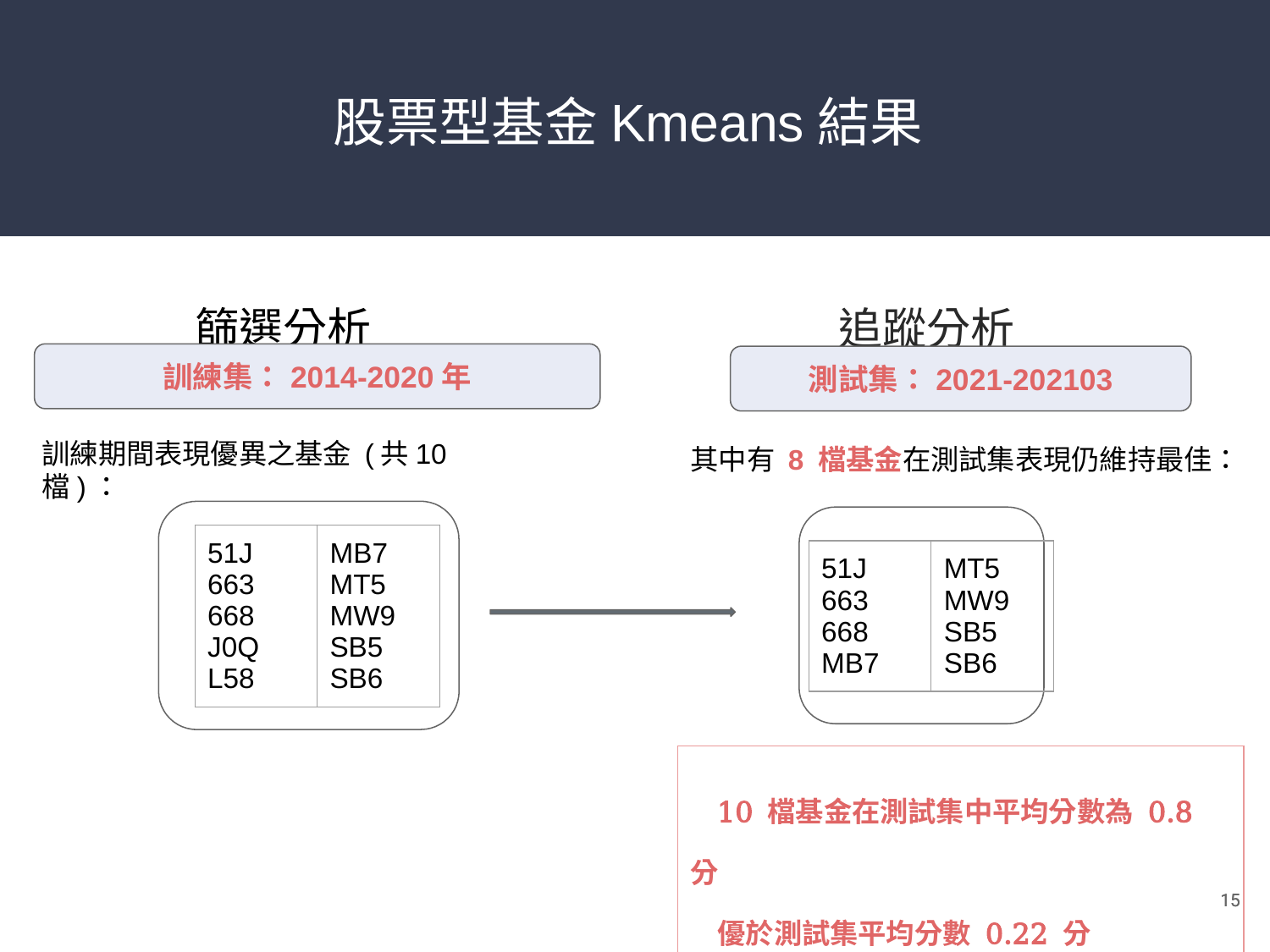

股票型基金Kmeans結果
篩選分析
追蹤分析

訓練集：2014-2020年

測試集：2021-202103

訓練期間表現優異之基金 (共10檔)：
其中有 8 檔基金在測試集表現仍維持最佳：

| 51J 663 668 J0Q L58 | MB7 MT5 MW9 SB5 SB6 |
| --- | --- |
| 51J 663 668 MB7 | MT5 MW9 SB5 SB6 |
| --- | --- |

| 10 檔基金在測試集中平均分數為 0.8 分 優於測試集平均分數 0.22 分 |
| --- |
15
15